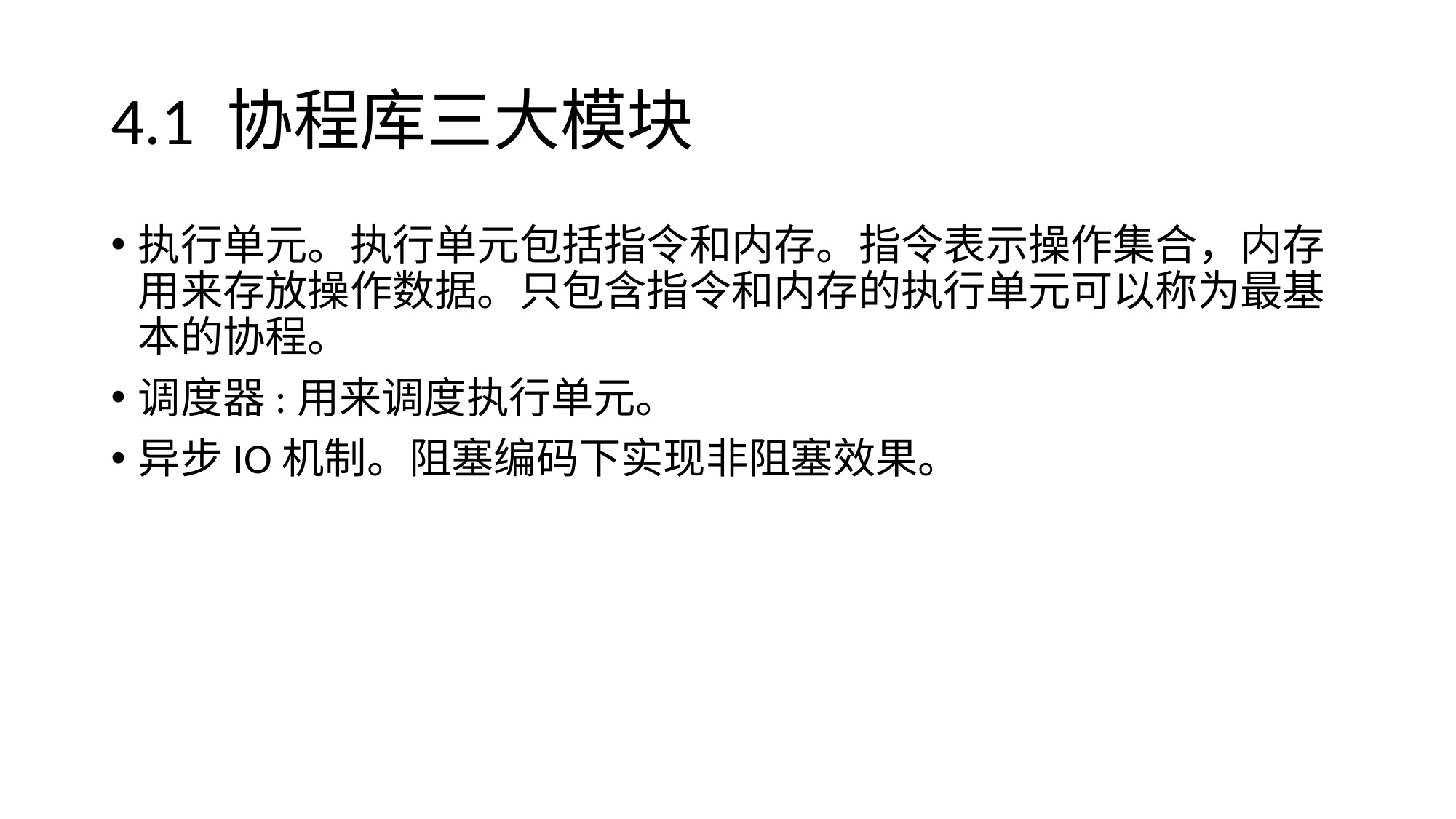

# 4.1 协程库三大模块
执行单元。执行单元包括指令和内存。指令表示操作集合，内存用来存放操作数据。只包含指令和内存的执行单元可以称为最基本的协程。
调度器:用来调度执行单元。
异步IO机制。阻塞编码下实现非阻塞效果。